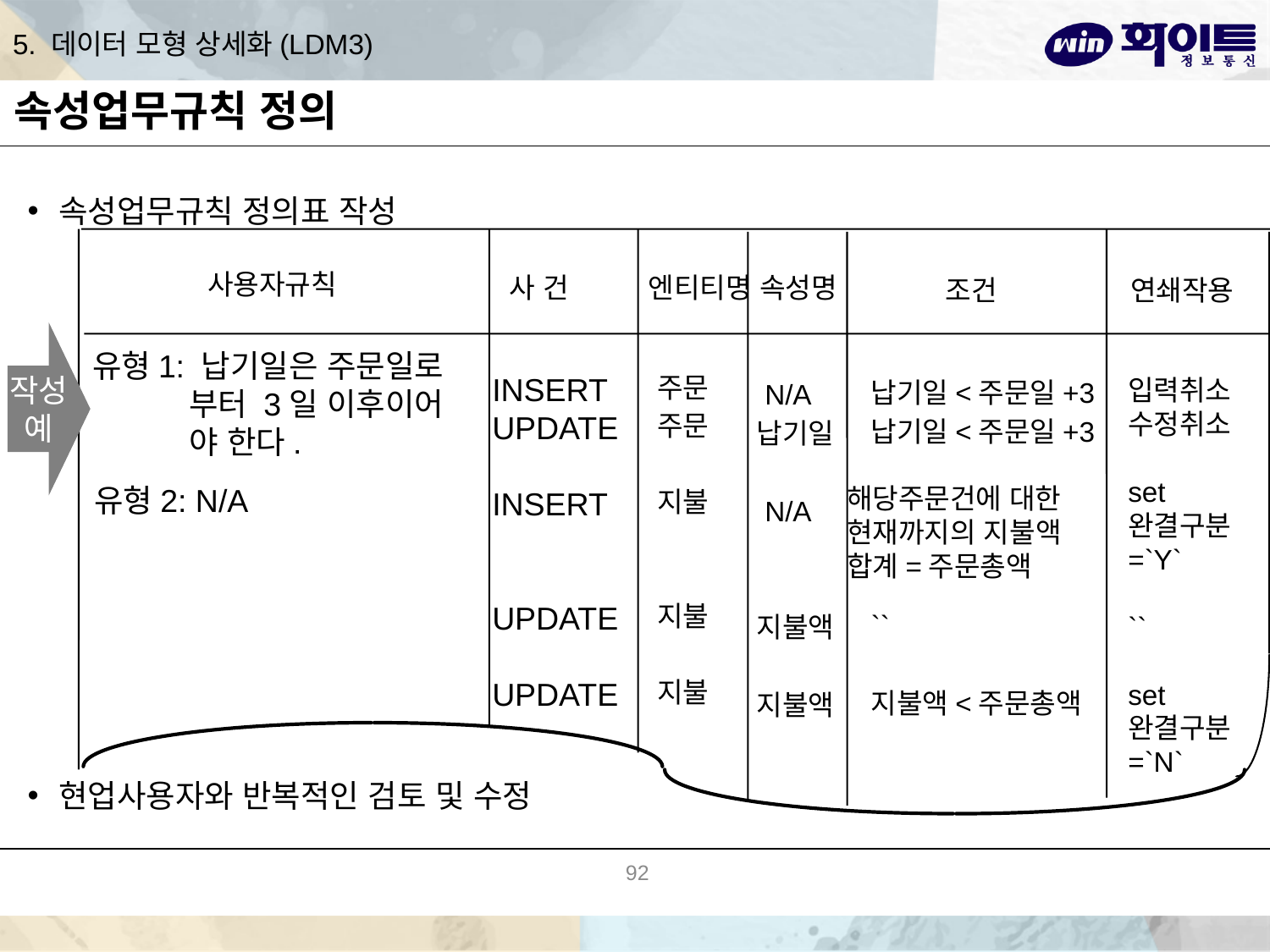

# 5. 데이터 모형 상세화(LDM3)
속성업무규칙 정의
속성업무규칙 정의표 작성

현업사용자와 반복적인 검토 및 수정

사용자규칙
사 건
엔티티명
속성명
조건
연쇄작용
작성
예

유형1: 납기일은 주문일로
          부터 3일 이후이어
          야 한다.
INSERT
UPDATE

INSERT

UPDATE

UPDATE
주문
주문

지불

지불

지불
납기일<주문일+3
납기일<주문일+3

``

지불액<주문총액
 N/A
납기일

 N/A

지불액

지불액
입력취소
수정취소

set
완결구분
=`Y`

``

set
완결구분
=`N`
유형2: N/A
해당주문건에 대한
현재까지의 지불액
합계=주문총액

92